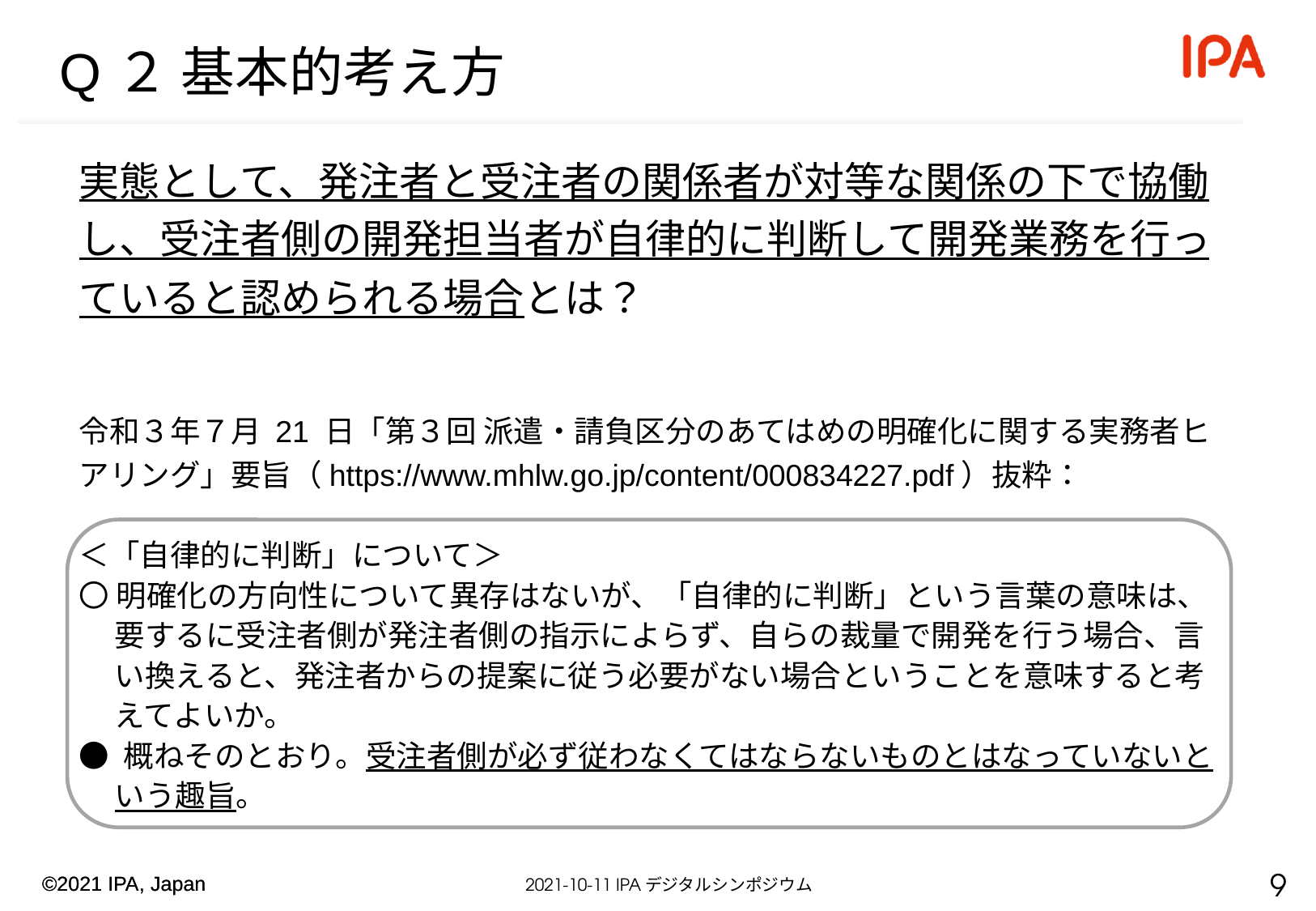

# Q２ 基本的考え方
実態として、発注者と受注者の関係者が対等な関係の下で協働し、受注者側の開発担当者が自律的に判断して開発業務を行っていると認められる場合とは？

令和３年７月 21 日「第３回 派遣・請負区分のあてはめの明確化に関する実務者ヒアリング」要旨（https://www.mhlw.go.jp/content/000834227.pdf）抜粋：
＜「自律的に判断」について＞
〇 明確化の方向性について異存はないが、「自律的に判断」という言葉の意味は、要するに受注者側が発注者側の指示によらず、自らの裁量で開発を行う場合、言い換えると、発注者からの提案に従う必要がない場合ということを意味すると考えてよいか。
● 概ねそのとおり。受注者側が必ず従わなくてはならないものとはなっていないという趣旨。

9